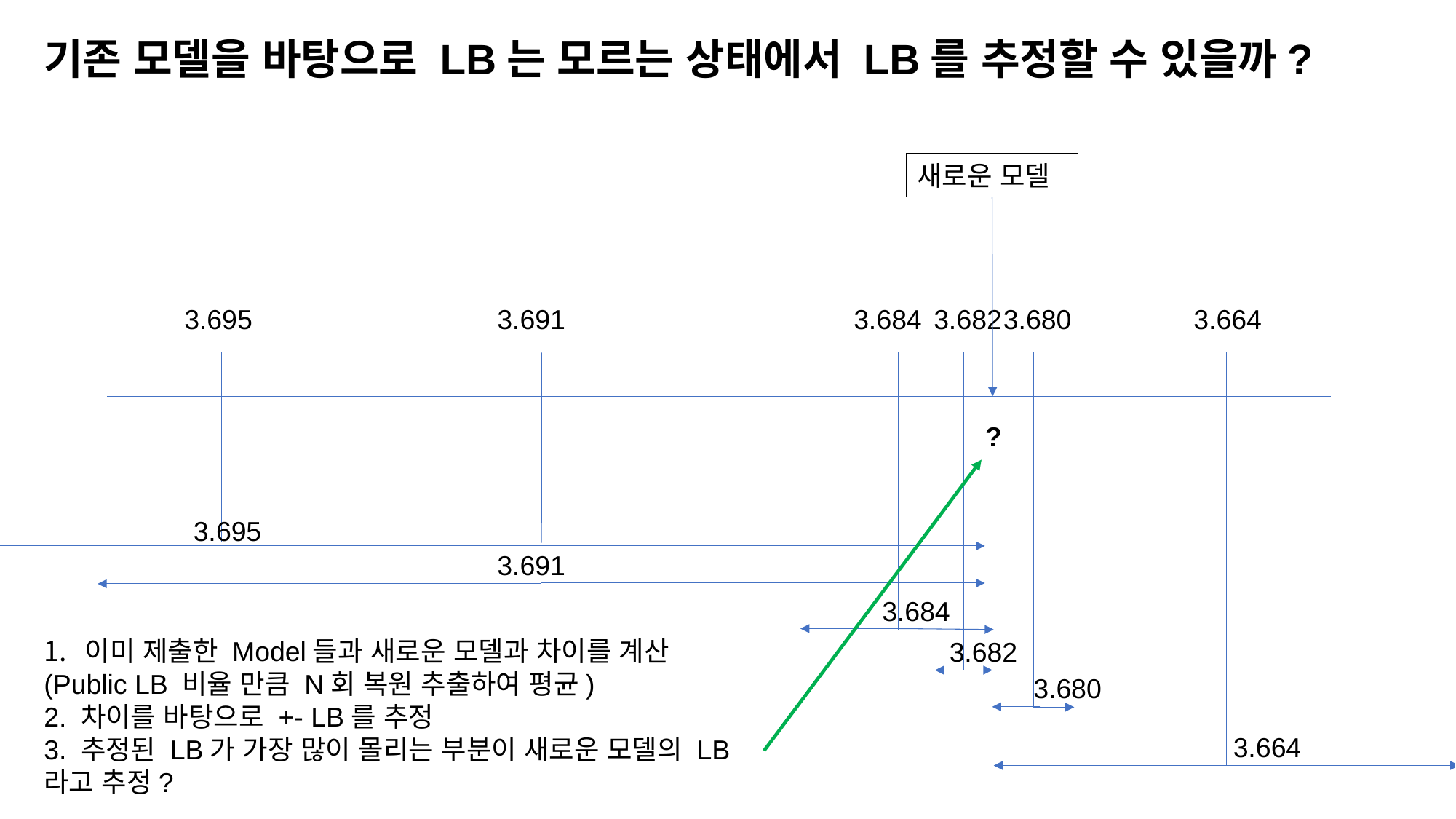

기존 모델을 바탕으로 LB는 모르는 상태에서 LB를 추정할 수 있을까?
새로운 모델
3.695
3.691
3.684
3.682
3.680
3.664
?
3.695
3.691
3.684
이미 제출한 Model들과 새로운 모델과 차이를 계산
(Public LB 비율 만큼 N회 복원 추출하여 평균)
2. 차이를 바탕으로 +- LB를 추정
3. 추정된 LB가 가장 많이 몰리는 부분이 새로운 모델의 LB라고 추정?
3.682
3.680
3.664